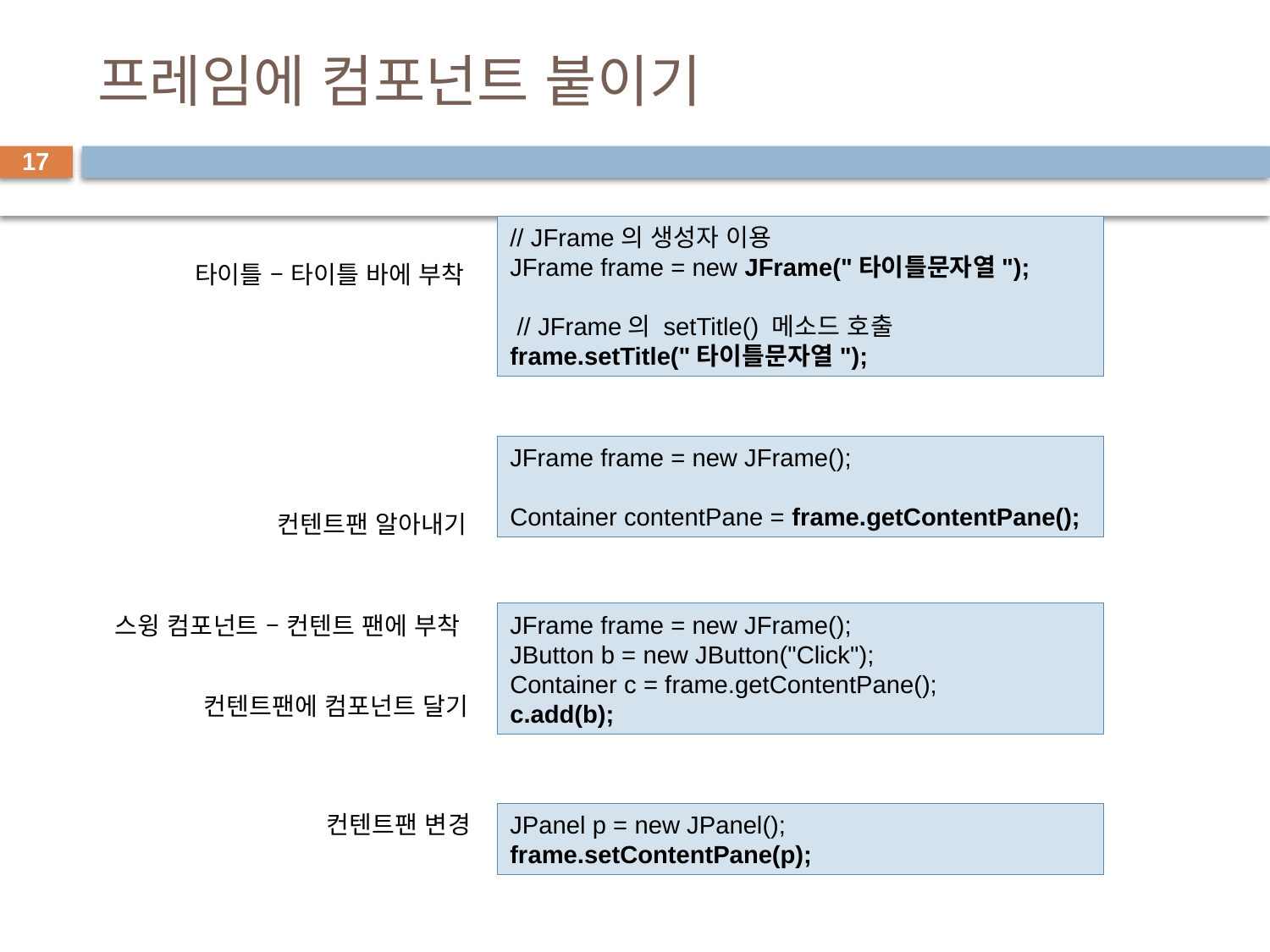

# 프레임에 컴포넌트 붙이기
17
// JFrame의 생성자 이용
JFrame frame = new JFrame("타이틀문자열");

 // JFrame의 setTitle() 메소드 호출
frame.setTitle("타이틀문자열");
타이틀 – 타이틀 바에 부착
JFrame frame = new JFrame();

Container contentPane = frame.getContentPane();
컨텐트팬 알아내기
JFrame frame = new JFrame();
JButton b = new JButton("Click");
Container c = frame.getContentPane();
c.add(b);
스윙 컴포넌트 – 컨텐트 팬에 부착
컨텐트팬에 컴포넌트 달기
컨텐트팬 변경
JPanel p = new JPanel();
frame.setContentPane(p);